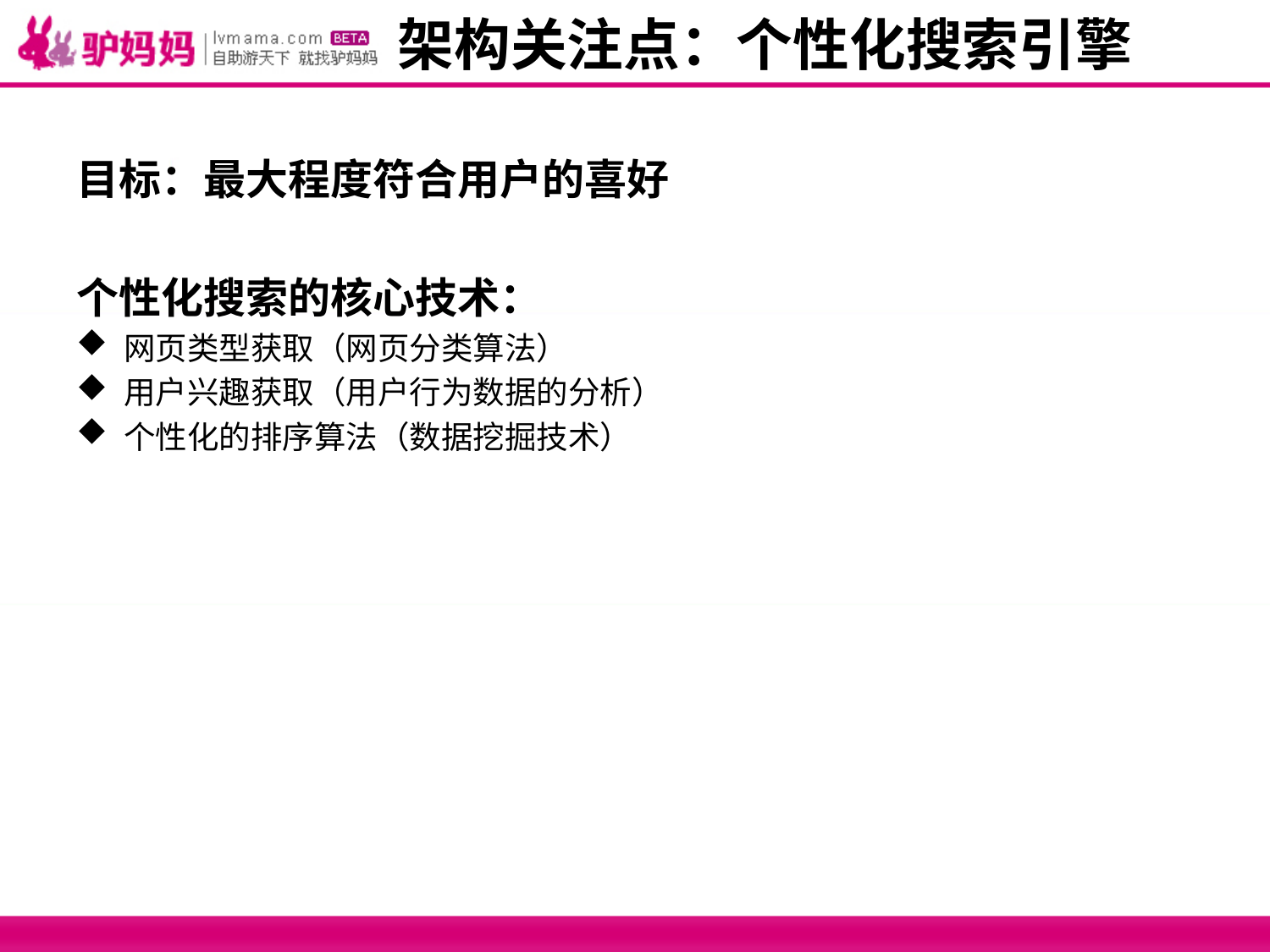

# 架构关注点：个性化搜索引擎
目标：最大程度符合用户的喜好

个性化搜索的核心技术：
网页类型获取（网页分类算法）
用户兴趣获取（用户行为数据的分析）
个性化的排序算法（数据挖掘技术）